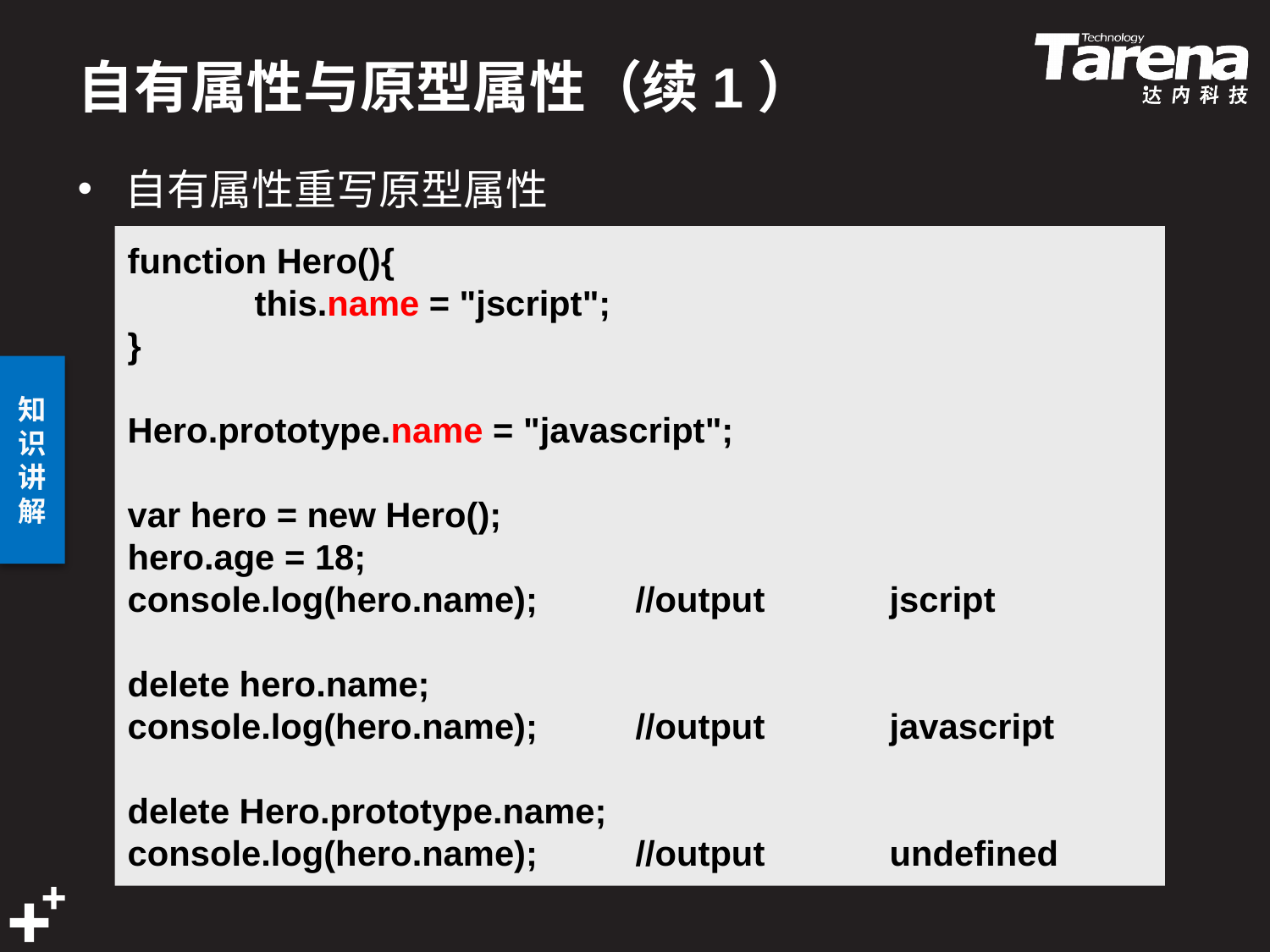

# 自有属性与原型属性（续1）
自有属性重写原型属性
function Hero(){
	this.name = "jscript";
}

Hero.prototype.name = "javascript";

var hero = new Hero();
hero.age = 18;
console.log(hero.name);	//output	jscript

delete hero.name;
console.log(hero.name);	//output	javascript

delete Hero.prototype.name;
console.log(hero.name);	//output	undefined